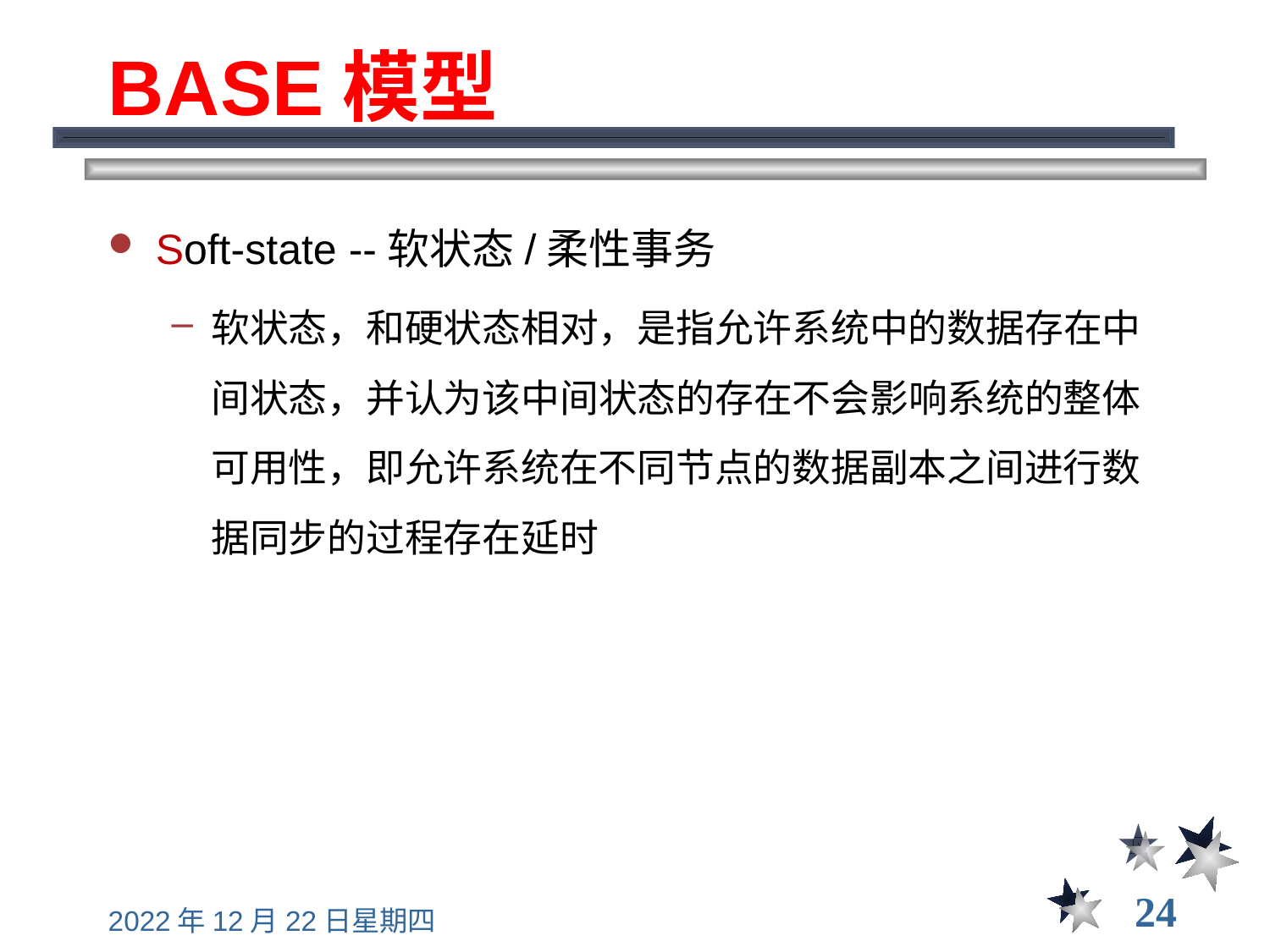

# BASE模型
Soft-state --软状态/柔性事务
软状态，和硬状态相对，是指允许系统中的数据存在中间状态，并认为该中间状态的存在不会影响系统的整体可用性，即允许系统在不同节点的数据副本之间进行数据同步的过程存在延时
24
2022年12月22日星期四
大数据管理----前言